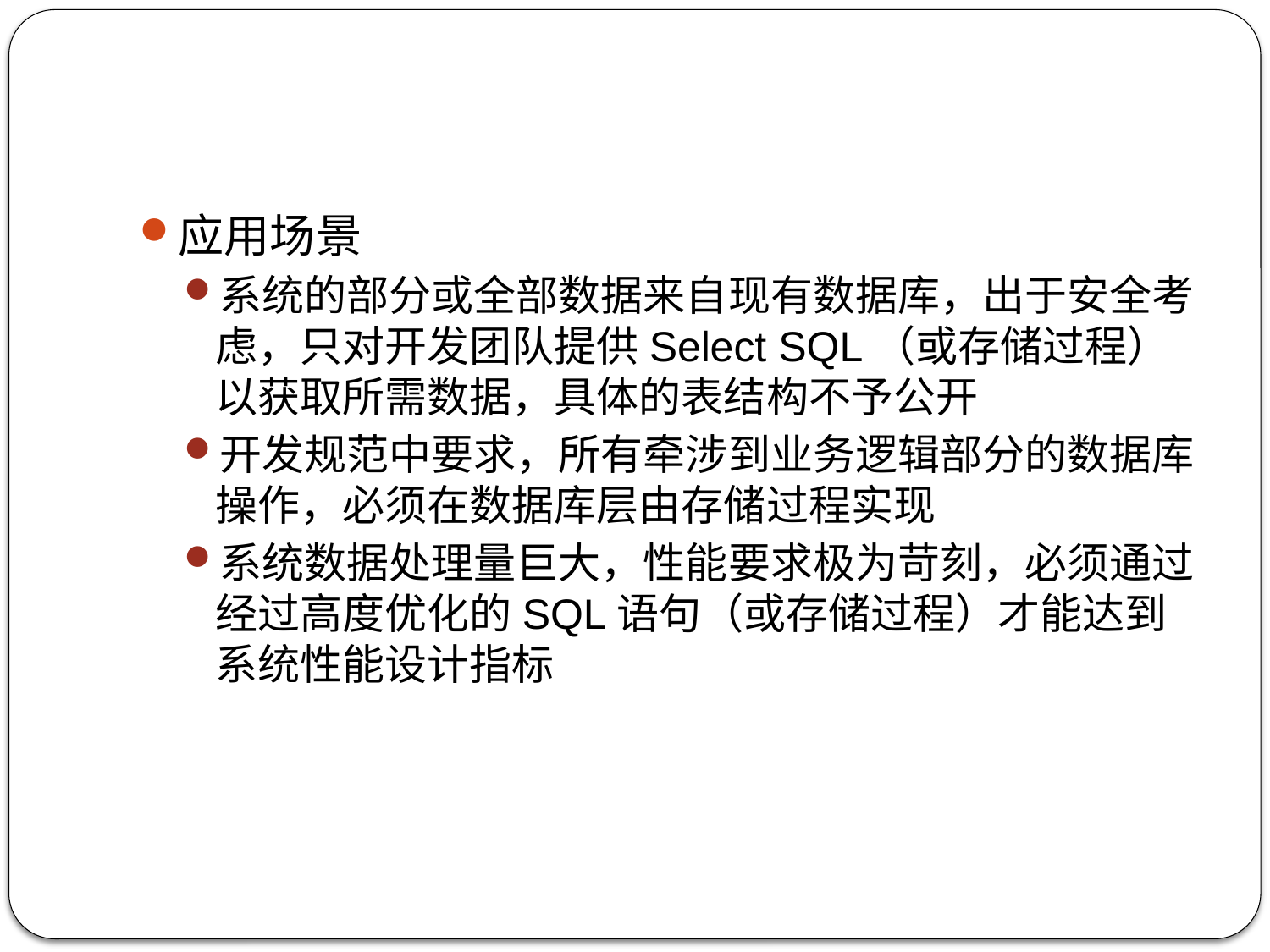

#
应用场景
系统的部分或全部数据来自现有数据库，出于安全考虑，只对开发团队提供Select SQL（或存储过程）以获取所需数据，具体的表结构不予公开
开发规范中要求，所有牵涉到业务逻辑部分的数据库操作，必须在数据库层由存储过程实现
系统数据处理量巨大，性能要求极为苛刻，必须通过经过高度优化的SQL语句（或存储过程）才能达到系统性能设计指标